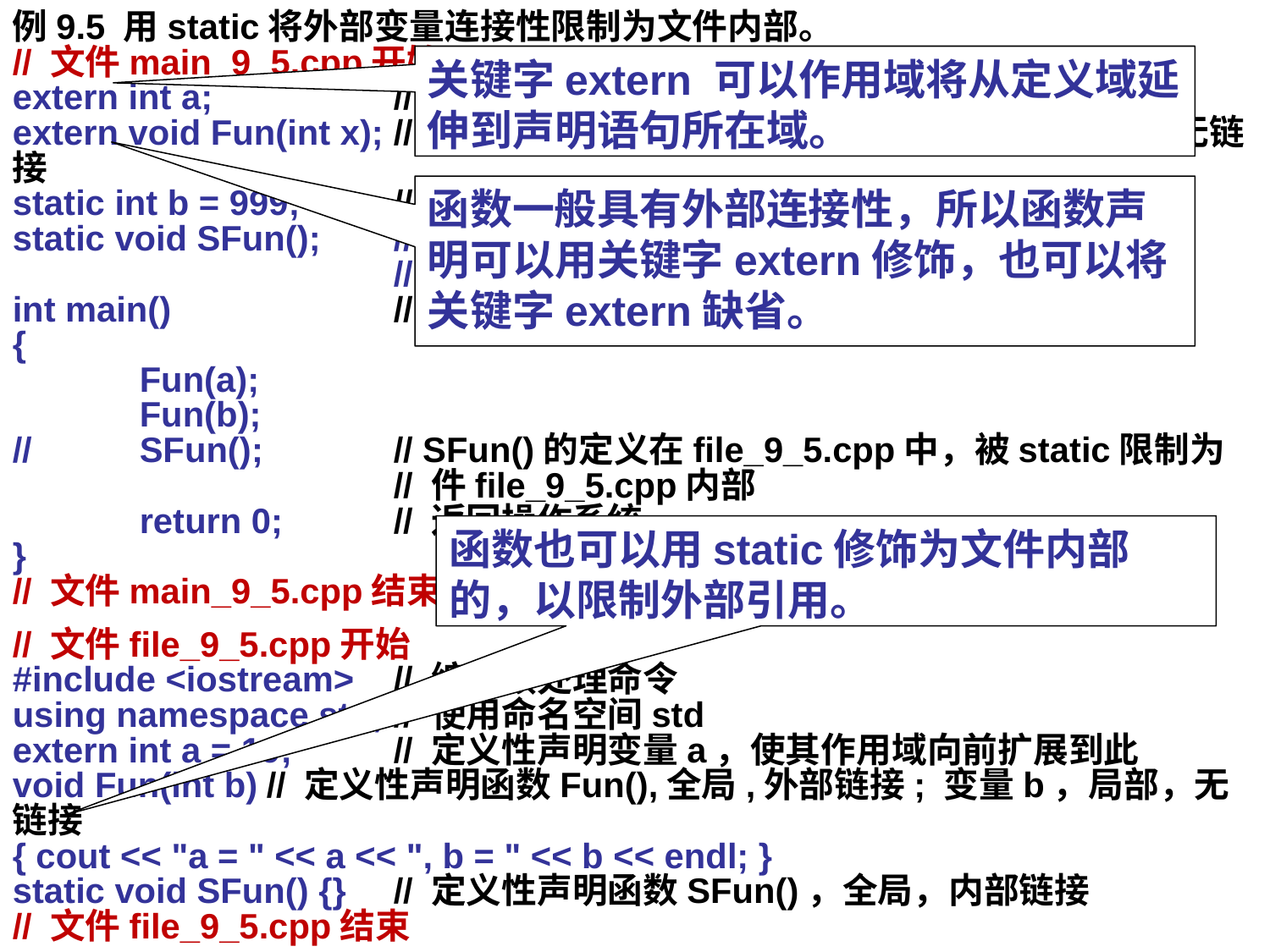

例9.5 用static将外部变量连接性限制为文件内部。
// 文件main_9_5.cpp开始
extern int a;		// 引用性声明变量a：外部链接
extern void Fun(int x);	// 引用性声明函数Fun()，外部链接；x：局部，无链接
static int b = 999;	// 定义性声明变量b：全局，内部链接
static void SFun();	// 引用性声明函数SFun()，全局，内部链接，在
			// file_9_5.cpp中的定义在main_9_5.cpp中无效
int main()		// main()函数
{
	Fun(a);
	Fun(b);
//	SFun();		// SFun()的定义在file_9_5.cpp中，被static限制为
			// 件file_9_5.cpp内部
	return 0;	// 返回操作系统
}
// 文件main_9_5.cpp结束
// 文件file_9_5.cpp开始
#include <iostream>	// 编译预处理命令
using namespace std;	// 使用命名空间std
extern int a = 19;	// 定义性声明变量a，使其作用域向前扩展到此
void Fun(int b)	// 定义性声明函数Fun(),全局,外部链接; 变量b，局部，无链接
{ cout << "a = " << a << ", b = " << b << endl; }
static void SFun() {}	// 定义性声明函数SFun()，全局，内部链接
// 文件file_9_5.cpp结束
关键字extern 可以作用域将从定义域延伸到声明语句所在域。
函数一般具有外部连接性，所以函数声明可以用关键字extern修饰，也可以将关键字extern缺省。

函数也可以用static修饰为文件内部的，以限制外部引用。